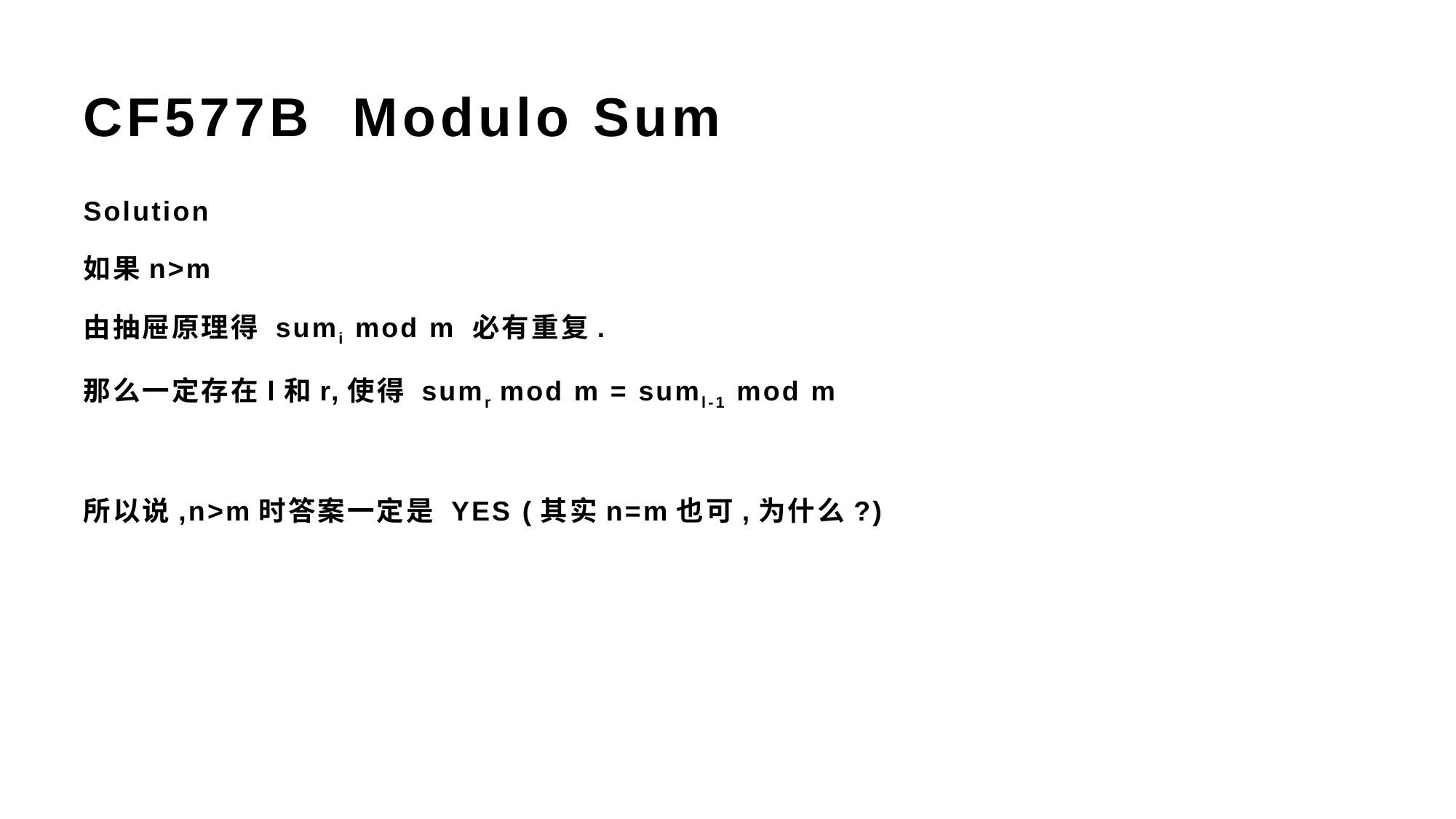

# CF577B  Modulo Sum
Solution
如果n>m
由抽屉原理得 sumi mod m 必有重复.
那么一定存在l和r,使得 sumr mod m = suml-1 mod m

所以说,n>m时答案一定是 YES (其实n=m也可,为什么?)